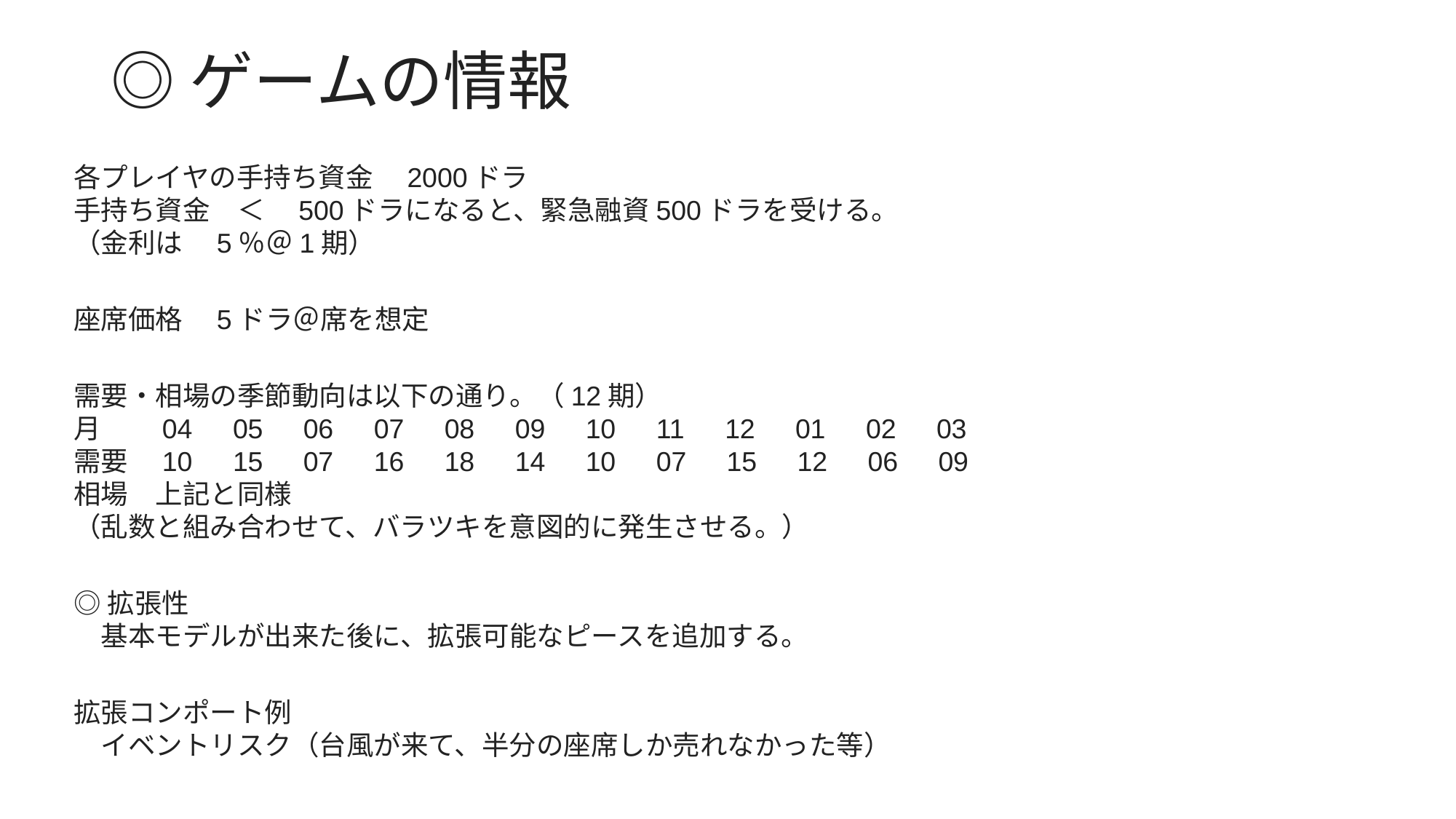

# ◎ゲームの情報
各プレイヤの手持ち資金　2000ドラ
手持ち資金　＜　500ドラになると、緊急融資500ドラを受ける。
（金利は　5％＠1期）

座席価格　5ドラ＠席を想定

需要・相場の季節動向は以下の通り。（12期）
月　　04　05　06　07　08　09　10　11　12　01　02　03
需要　10　15　07　16　18　14　10　07　15　12　06　09
相場　上記と同様
（乱数と組み合わせて、バラツキを意図的に発生させる。）

◎拡張性
　基本モデルが出来た後に、拡張可能なピースを追加する。

拡張コンポート例
　イベントリスク（台風が来て、半分の座席しか売れなかった等）